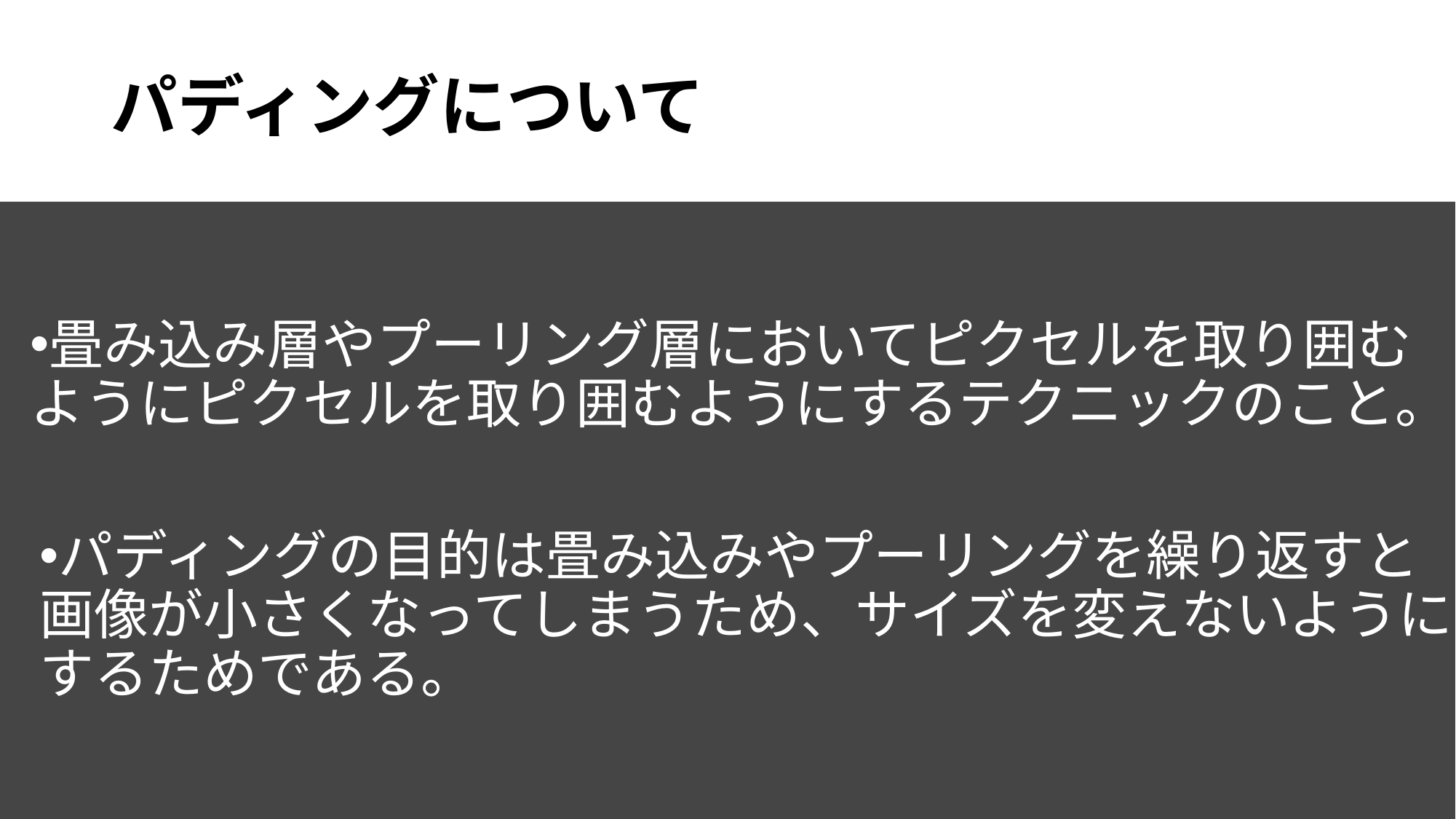

# パディングについて
畳み込み層やプーリング層においてピクセルを取り囲むようにピクセルを取り囲むようにするテクニックのこと。

パディングの目的は畳み込みやプーリングを繰り返すと画像が小さくなってしまうため、サイズを変えないようにするためである。